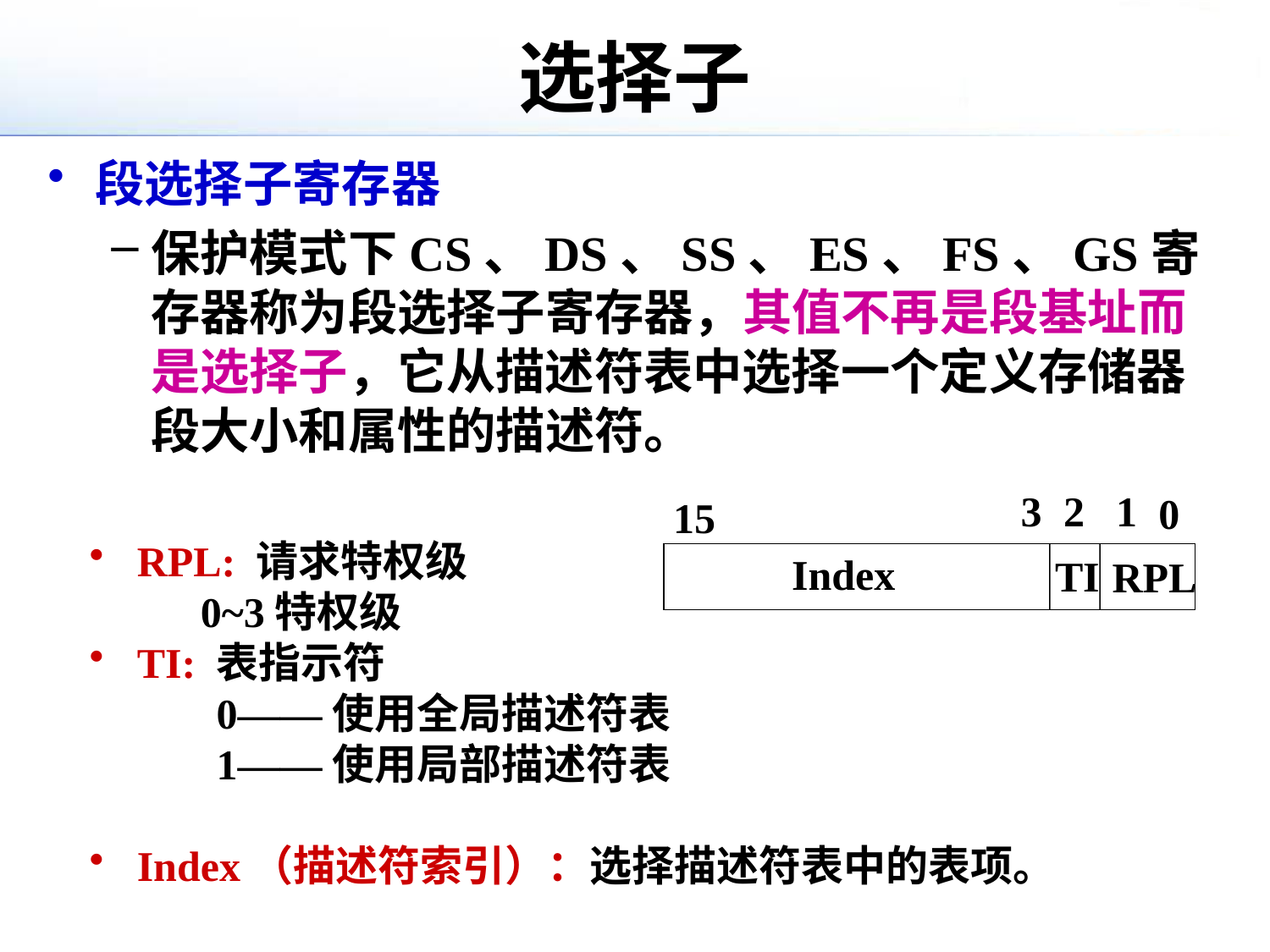

# 选择子
段选择子寄存器
保护模式下CS、DS、SS、ES、FS、GS寄存器称为段选择子寄存器，其值不再是段基址而是选择子，它从描述符表中选择一个定义存储器段大小和属性的描述符。
3
2
1
0
15
Index

TI
RPL
RPL: 请求特权级
	0~3特权级
TI: 表指示符
0——使用全局描述符表
1——使用局部描述符表

Index（描述符索引）：选择描述符表中的表项。